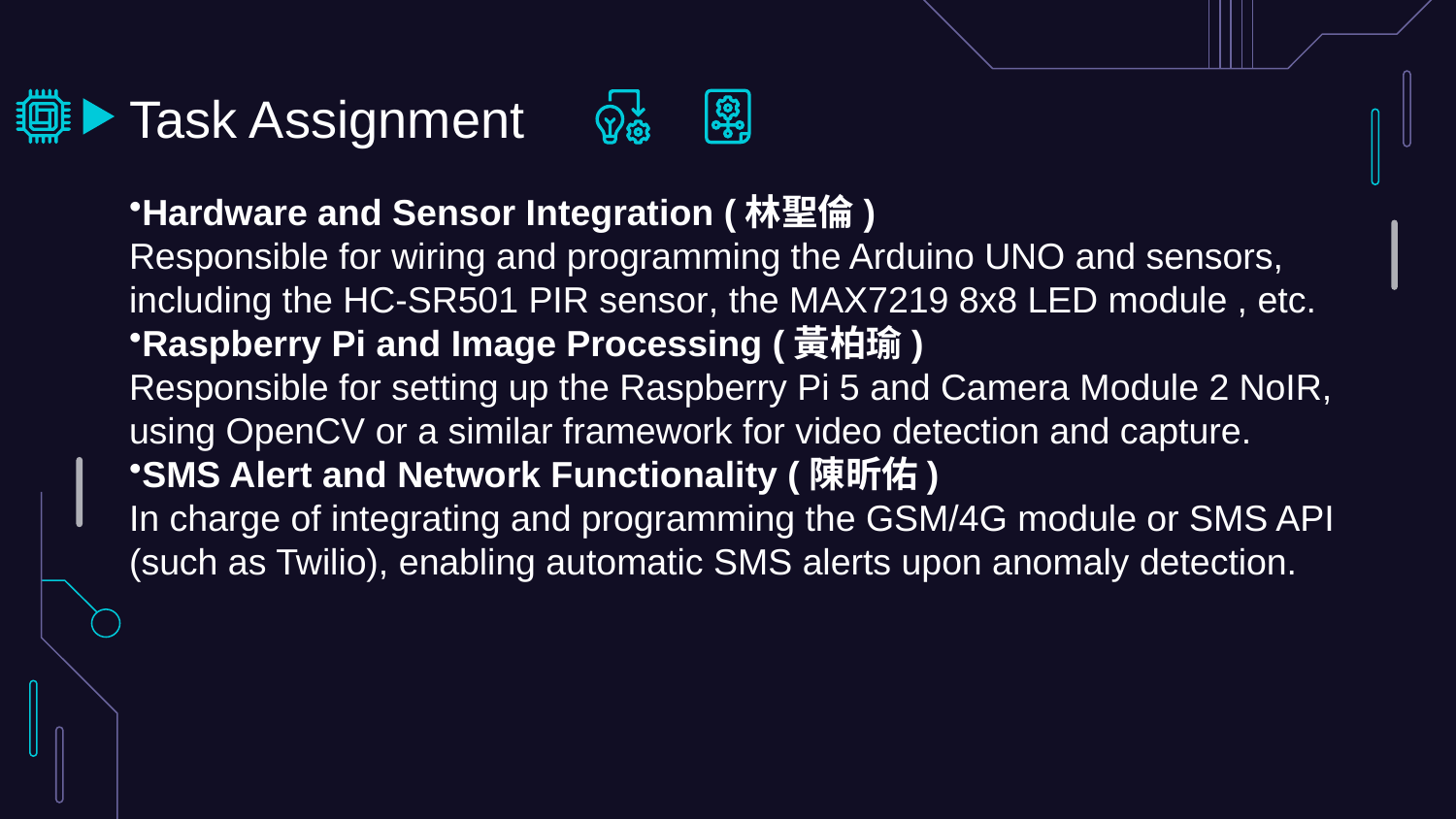

# Task Assignment

Hardware and Sensor Integration (林聖倫)
Responsible for wiring and programming the Arduino UNO and sensors, including the HC-SR501 PIR sensor, the MAX7219 8x8 LED module , etc.
Raspberry Pi and Image Processing (黃柏瑜)
Responsible for setting up the Raspberry Pi 5 and Camera Module 2 NoIR, using OpenCV or a similar framework for video detection and capture.
SMS Alert and Network Functionality (陳昕佑)
In charge of integrating and programming the GSM/4G module or SMS API (such as Twilio), enabling automatic SMS alerts upon anomaly detection.